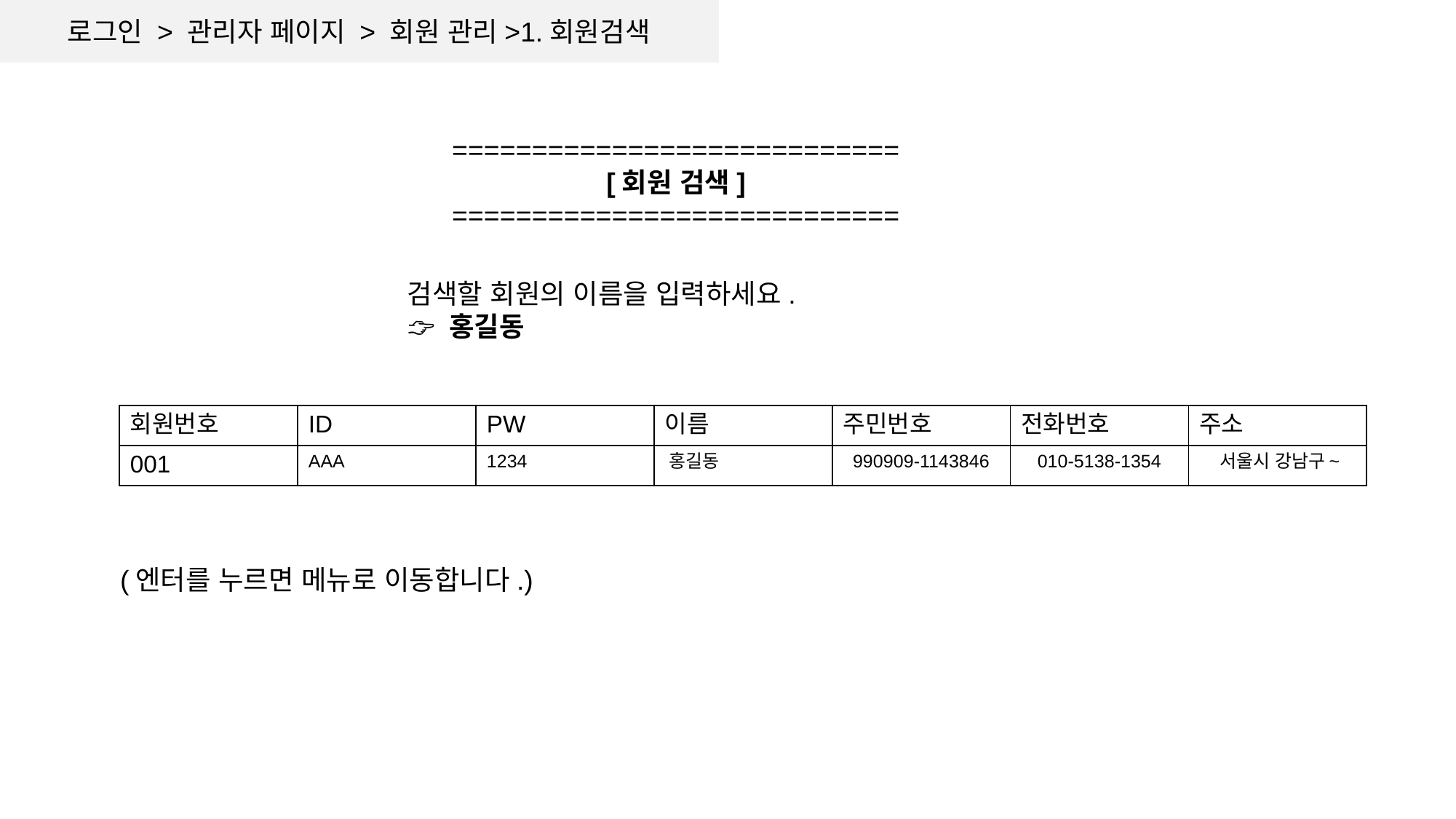

로그인 > 관리자 페이지 > 회원 관리>1.회원검색

============================
[회원 검색]
============================

검색할 회원의 이름을 입력하세요.
👉 홍길동
| 회원번호 | ID​​ | PW​​ | 이름​​ | 주민번호​​ | 전화번호​​ | 주소​​ |
| --- | --- | --- | --- | --- | --- | --- |
| 001 | ​AAA | ​1234 | ​홍길동 | ​990909-1143846 | ​010-5138-1354 | ​서울시 강남구~ |

(엔터를 누르면 메뉴로 이동합니다.)